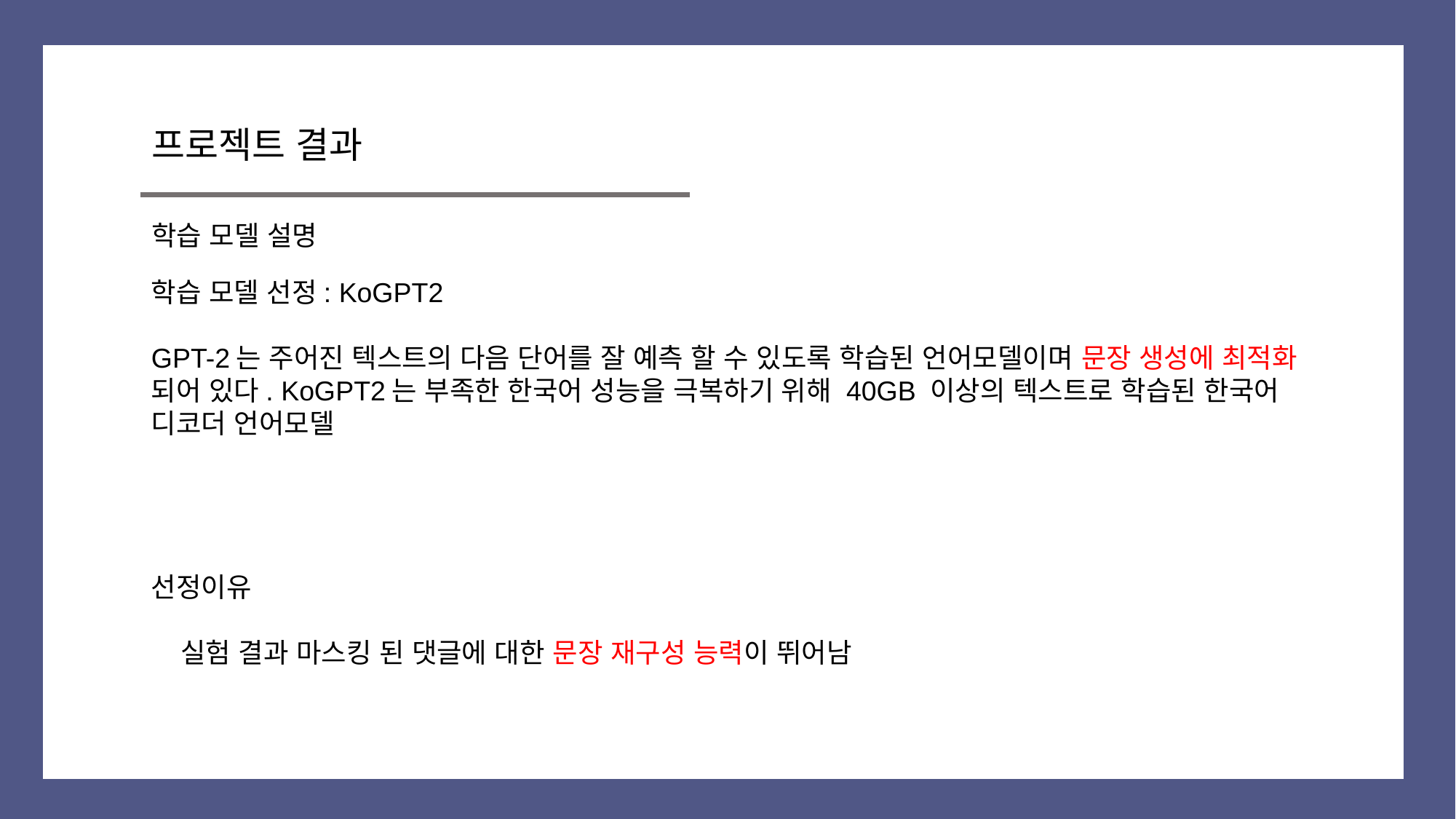

프로젝트 결과

학습 모델 설명
학습 모델 선정: KoGPT2

GPT-2는 주어진 텍스트의 다음 단어를 잘 예측 할 수 있도록 학습된 언어모델이며 문장 생성에 최적화 되어 있다. KoGPT2는 부족한 한국어 성능을 극복하기 위해 40GB 이상의 텍스트로 학습된 한국어 디코더 언어모델

선정이유

   실험 결과 마스킹 된 댓글에 대한 문장 재구성 능력이 뛰어남